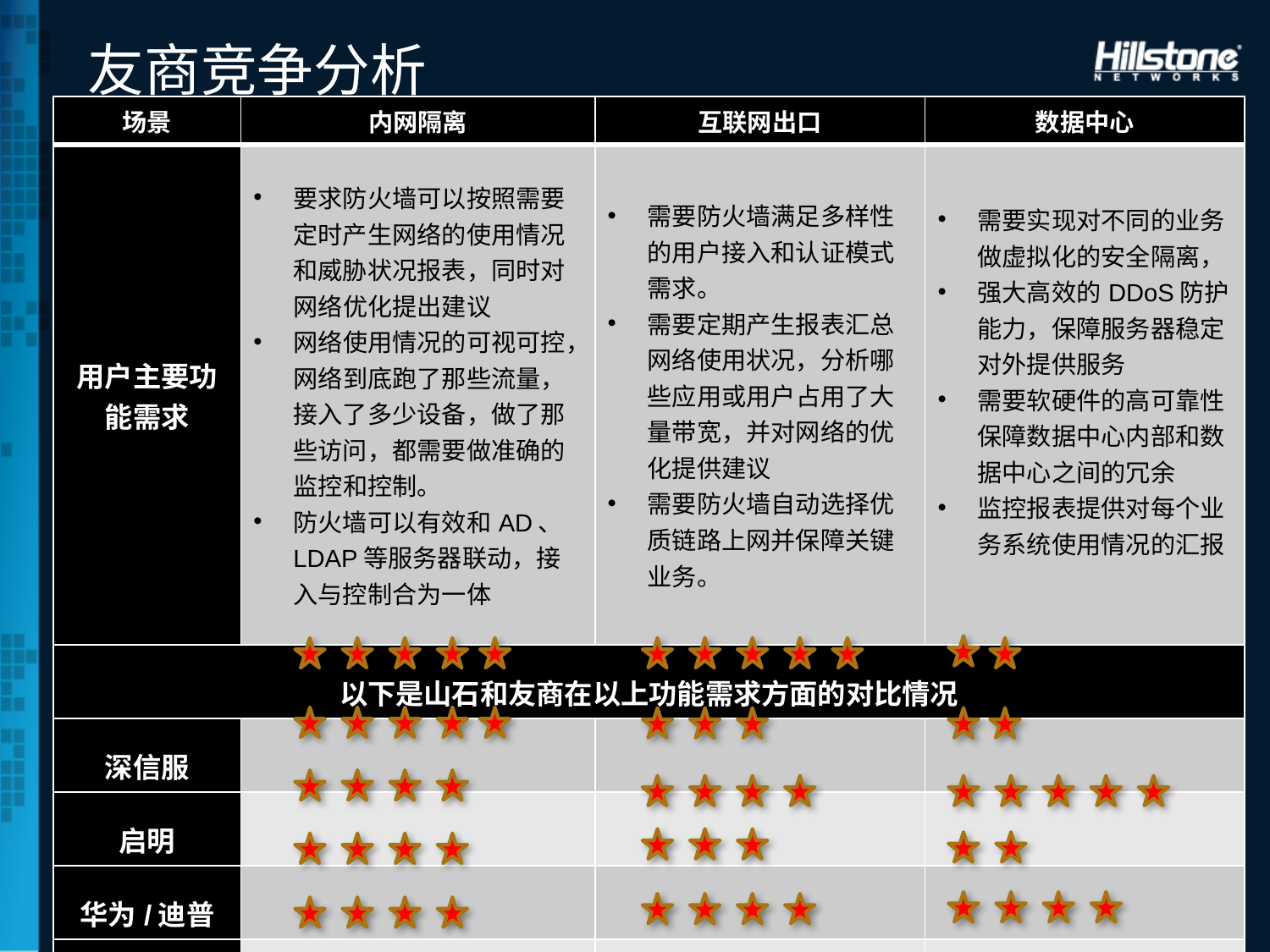

# 友商竞争分析
| 场景 | 内网隔离 | 互联网出口 | 数据中心 |
| --- | --- | --- | --- |
| 用户主要功能需求 | 要求防火墙可以按照需要定时产生网络的使用情况和威胁状况报表，同时对网络优化提出建议 网络使用情况的可视可控，网络到底跑了那些流量，接入了多少设备，做了那些访问，都需要做准确的监控和控制。 防火墙可以有效和AD、LDAP等服务器联动，接入与控制合为一体 | 需要防火墙满足多样性的用户接入和认证模式需求。 需要定期产生报表汇总网络使用状况，分析哪些应用或用户占用了大量带宽，并对网络的优化提供建议 需要防火墙自动选择优质链路上网并保障关键业务。 | 需要实现对不同的业务做虚拟化的安全隔离， 强大高效的DDoS防护能力，保障服务器稳定对外提供服务 需要软硬件的高可靠性保障数据中心内部和数据中心之间的冗余 监控报表提供对每个业务系统使用情况的汇报 |
| 以下是山石和友商在以上功能需求方面的对比情况 |  |  |  |
| 深信服 |  |  |  |
| 启明 |  |  |  |
| 华为/迪普 |  |  |  |
| 天融信 |  |  |  |
| 山石 |  |  |  |